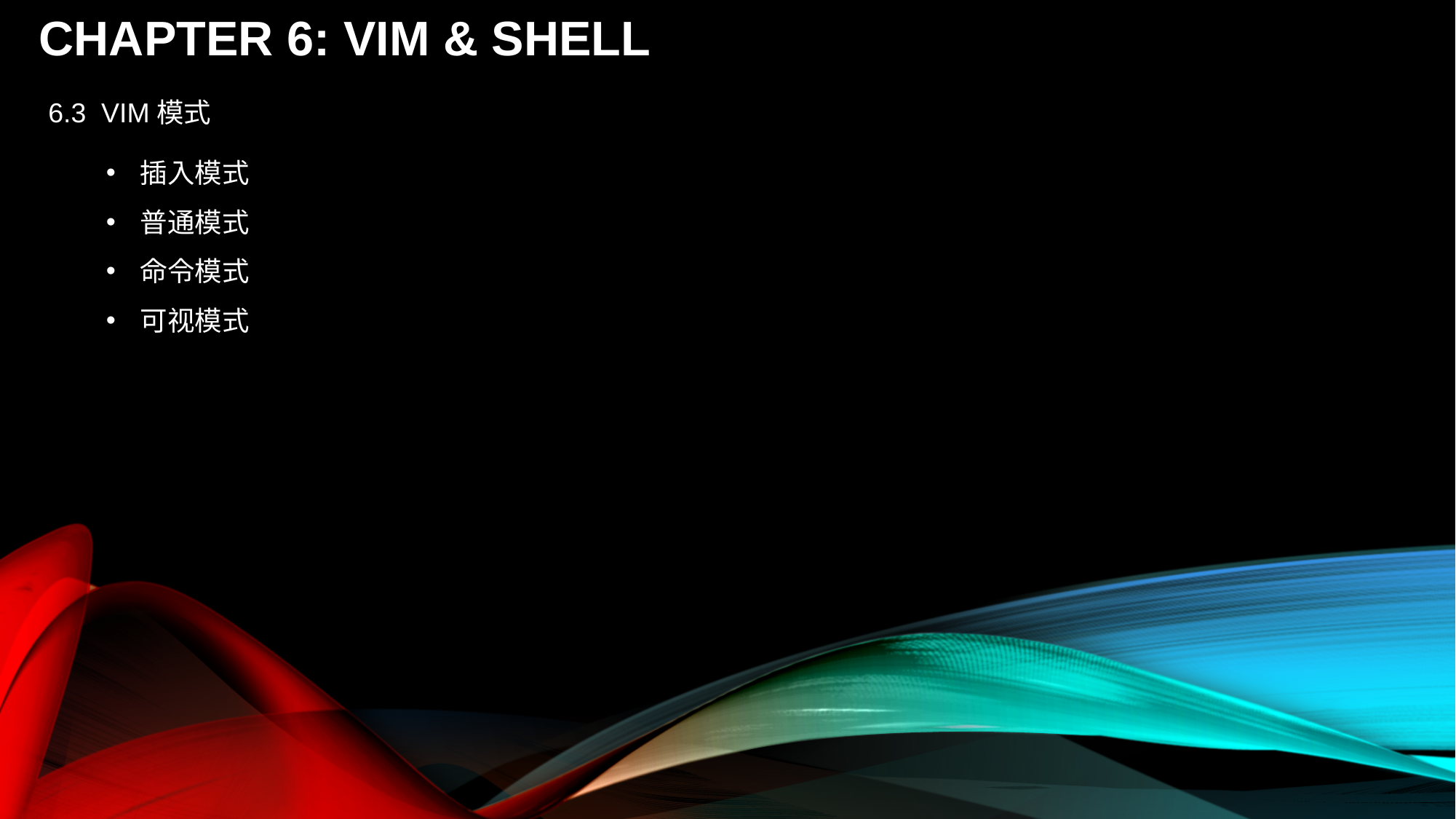

# Chapter 6: Vim & shell
6.3  VIM模式
插入模式
普通模式
命令模式
可视模式